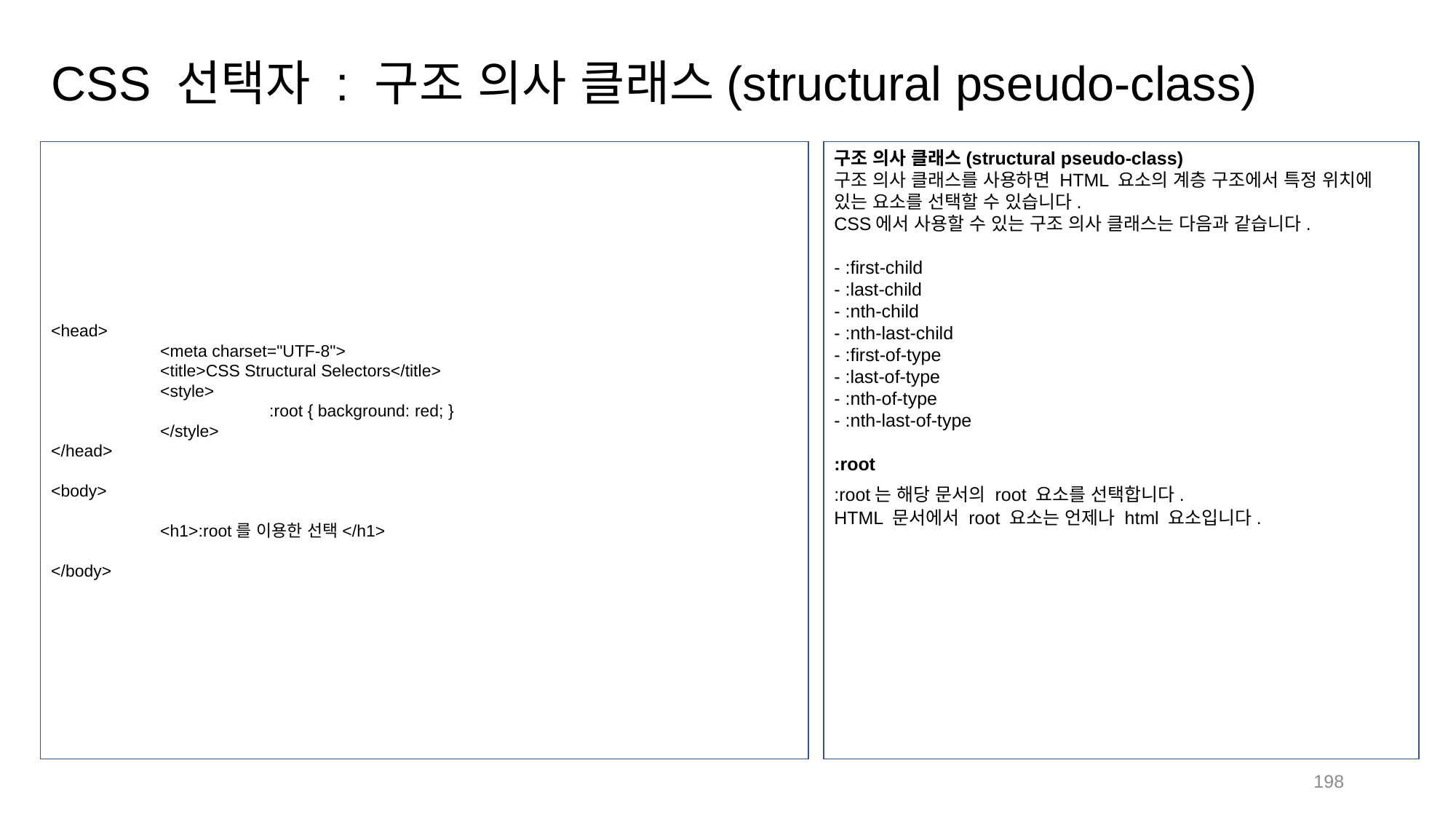

# CSS 선택자 : 구조 의사 클래스(structural pseudo-class)
<head>
	<meta charset="UTF-8">
	<title>CSS Structural Selectors</title>
	<style>
		:root { background: red; }
	</style>
</head>

<body>

	<h1>:root를 이용한 선택</h1>

</body>
구조 의사 클래스(structural pseudo-class)
구조 의사 클래스를 사용하면 HTML 요소의 계층 구조에서 특정 위치에 있는 요소를 선택할 수 있습니다.
CSS에서 사용할 수 있는 구조 의사 클래스는 다음과 같습니다.

- :first-child
- :last-child
- :nth-child
- :nth-last-child
- :first-of-type
- :last-of-type
- :nth-of-type
- :nth-last-of-type

:root
:root는 해당 문서의 root 요소를 선택합니다.
HTML 문서에서 root 요소는 언제나 html 요소입니다.
198